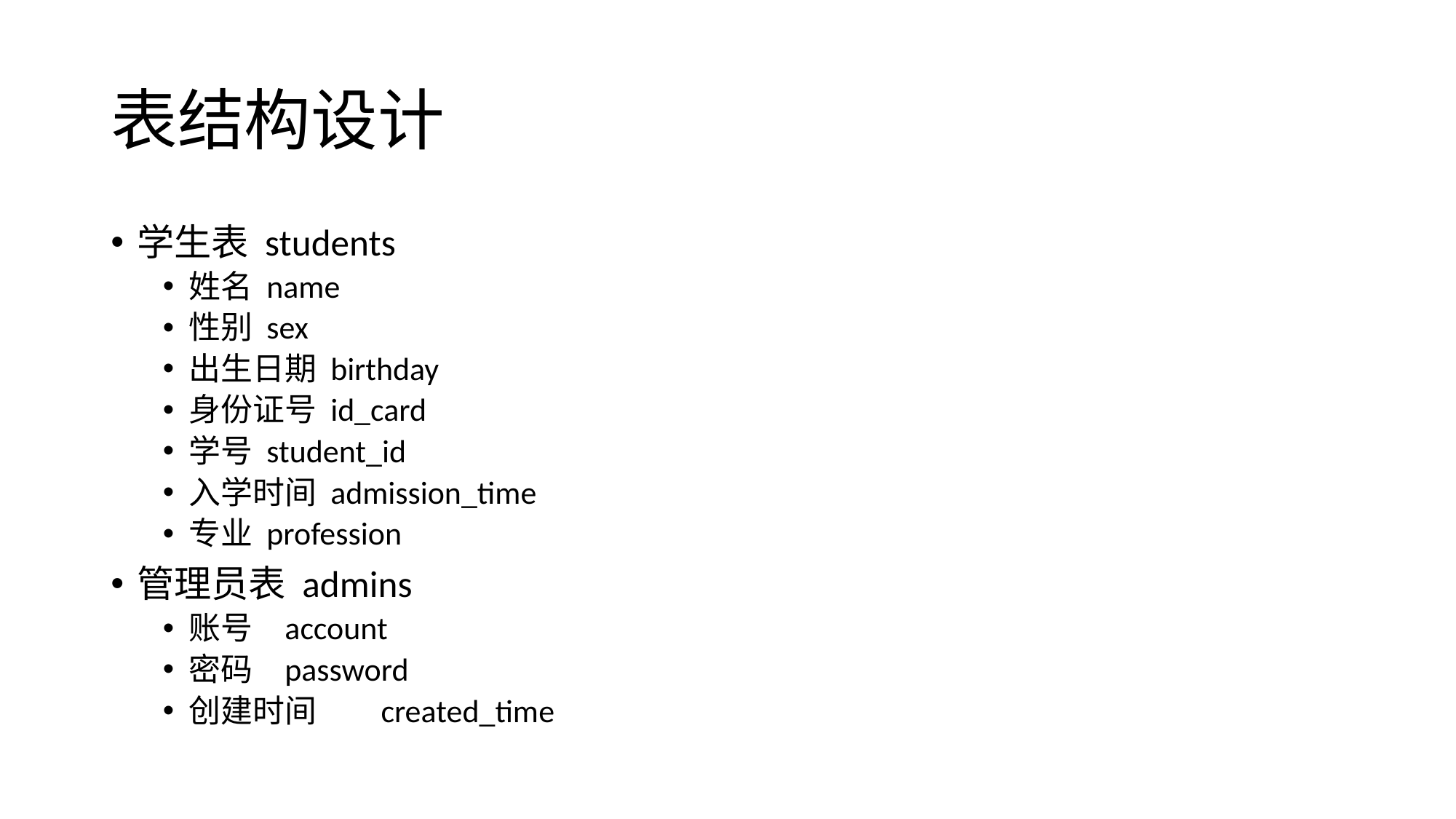

# 表结构设计
学生表 students
姓名 name
性别 sex
出生日期 birthday
身份证号 id_card
学号 student_id
入学时间 admission_time
专业 profession
管理员表 admins
账号	account
密码	password
创建时间	created_time